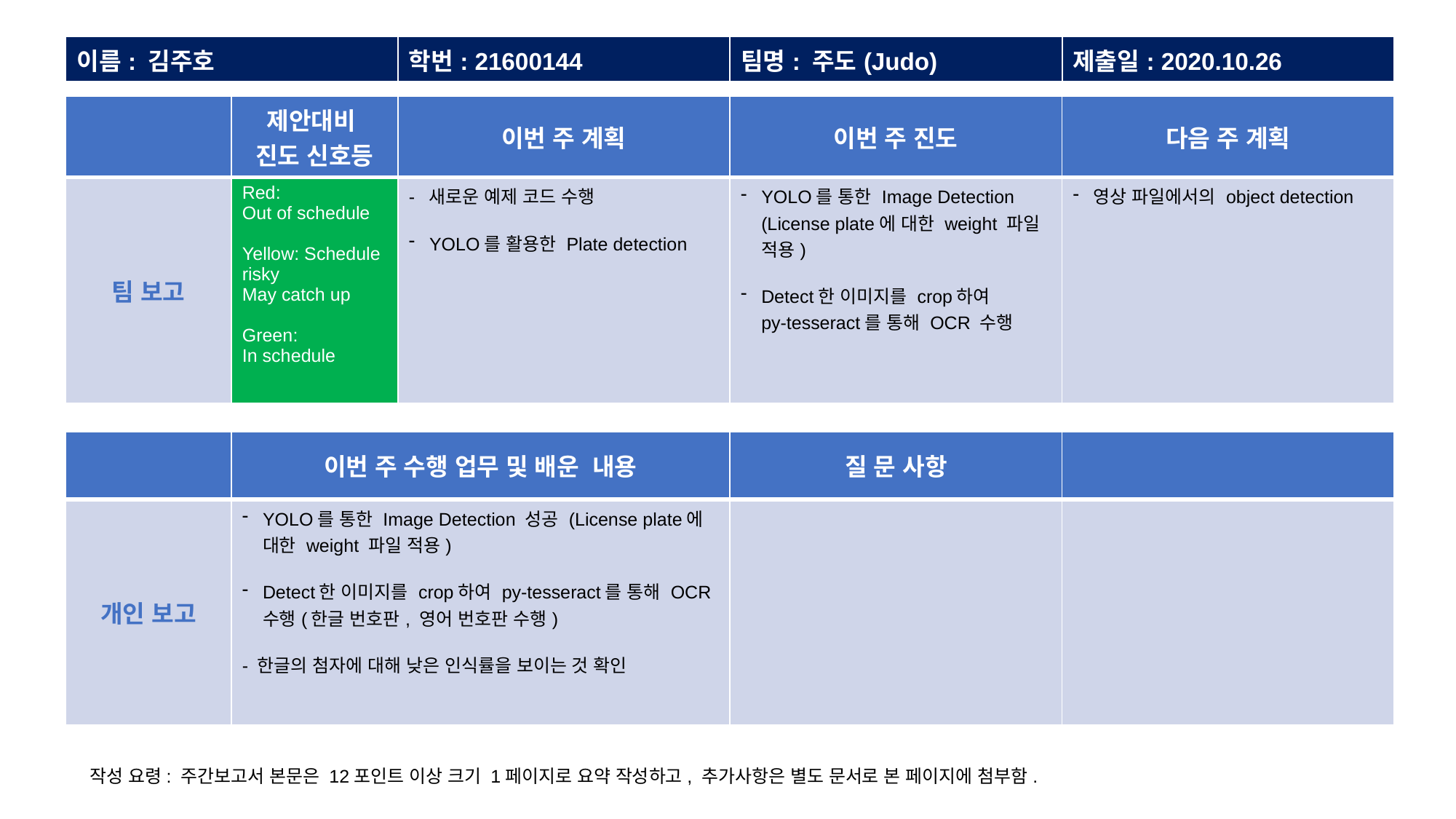

| 이름: 김주호 | 학번: 21600144 | 팀명: 주도(Judo) | 제출일: 2020.10.26 |
| --- | --- | --- | --- |
|  | 제안대비 진도 신호등 | 이번 주 계획 | 이번 주 진도 | 다음 주 계획 |
| --- | --- | --- | --- | --- |
| 팀 보고 | Red: Out of schedule Yellow: Schedule risky May catch up Green: In schedule | - 새로운 예제 코드 수행 YOLO를 활용한 Plate detection | YOLO를 통한 Image Detection (License plate에 대한 weight 파일 적용) Detect한 이미지를 crop하여 py-tesseract를 통해 OCR 수행 | 영상 파일에서의 object detection |
|  | 이번 주 수행 업무 및 배운 내용 | 질 문 사항 |  |
| --- | --- | --- | --- |
| 개인 보고 | YOLO를 통한 Image Detection 성공 (License plate에 대한 weight 파일 적용) Detect한 이미지를 crop하여 py-tesseract를 통해 OCR 수행(한글 번호판, 영어 번호판 수행) - 한글의 첨자에 대해 낮은 인식률을 보이는 것 확인 |  |  |
작성 요령: 주간보고서 본문은 12포인트 이상 크기 1페이지로 요약 작성하고, 추가사항은 별도 문서로 본 페이지에 첨부함.